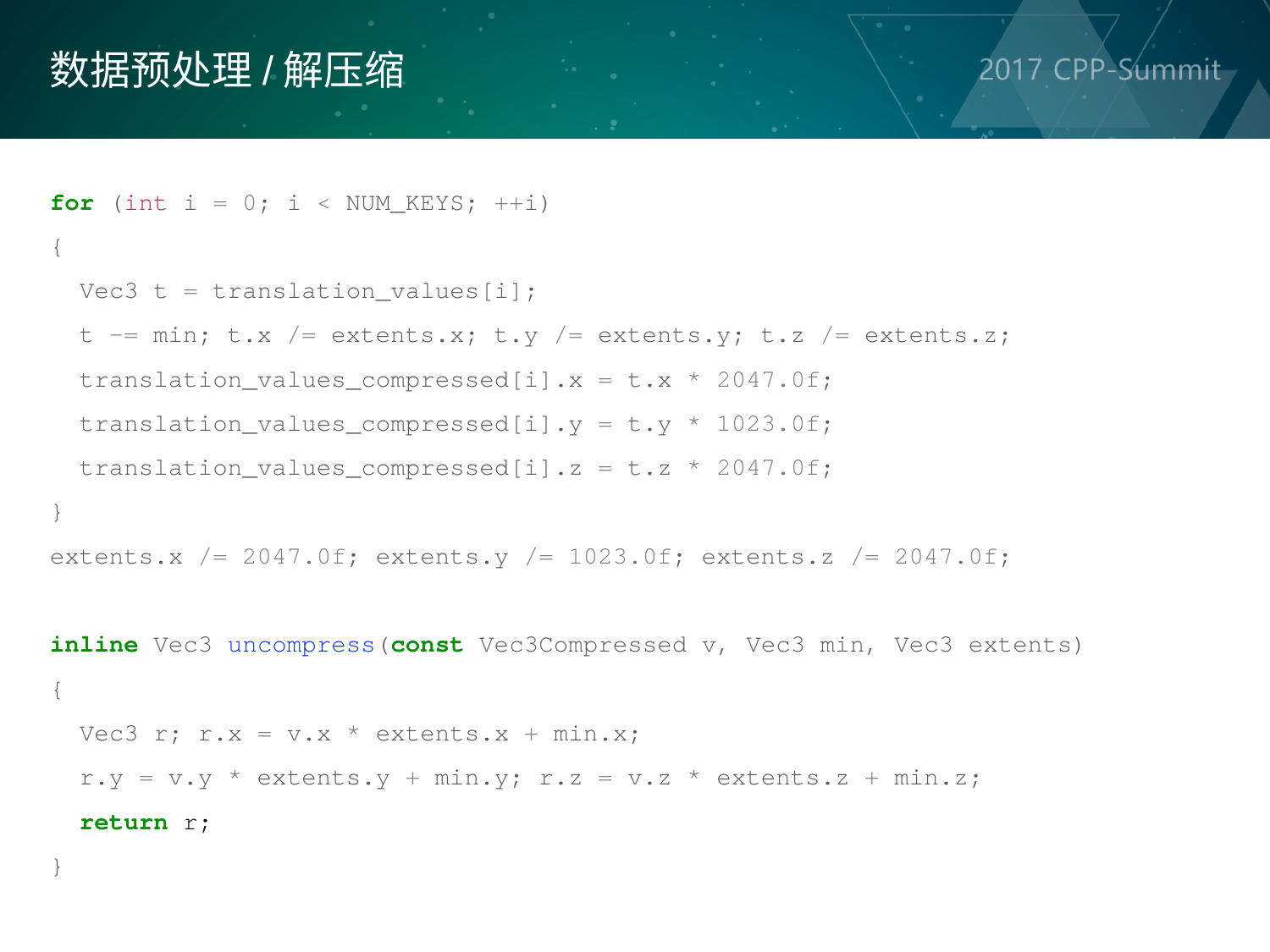

数据预处理/解压缩
for (int i = 0; i < NUM_KEYS; ++i)
{
  Vec3 t = translation_values[i];
  t -= min; t.x /= extents.x; t.y /= extents.y; t.z /= extents.z;
  translation_values_compressed[i].x = t.x * 2047.0f;
  translation_values_compressed[i].y = t.y * 1023.0f;
  translation_values_compressed[i].z = t.z * 2047.0f;
}
extents.x /= 2047.0f; extents.y /= 1023.0f; extents.z /= 2047.0f;

inline Vec3 uncompress(const Vec3Compressed v, Vec3 min, Vec3 extents)
{
  Vec3 r; r.x = v.x * extents.x + min.x;
  r.y = v.y * extents.y + min.y; r.z = v.z * extents.z + min.z;
  return r;
}